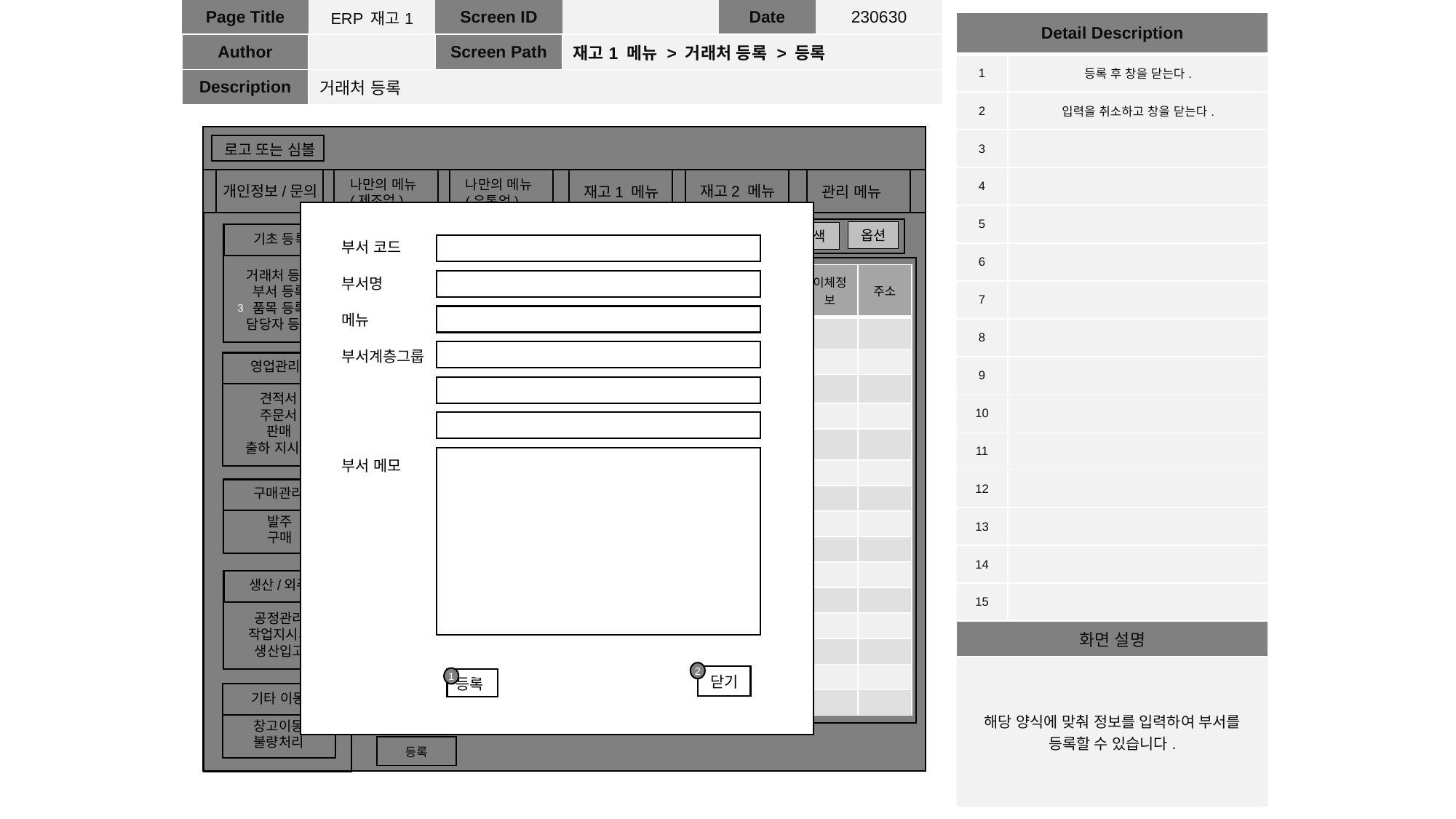

| Page Title | ERP 재고1 | Screen ID |  | Date | 230630 |
| --- | --- | --- | --- | --- | --- |
| Author |  | Screen Path | 재고1 메뉴 > 거래처 등록 > 등록 |  |  |
| Description | 거래처 등록 |  |  |  |  |
| Detail Description |  |
| --- | --- |
| 1 | 등록 후 창을 닫는다. |
| 2 | 입력을 취소하고 창을 닫는다. |
| 3 |  |
| 4 |  |
| 5 |  |
| 6 |  |
| 7 |  |
| 8 |  |
| 9 |  |
| 10 |  |
| 11 |  |
| 12 |  |
| 13 |  |
| 14 |  |
| 15 |  |
| 화면 설명 |  |
| 해당 양식에 맞춰 정보를 입력하여 부서를 등록할 수 있습니다. |  |

로고 또는 심볼

나만의 메뉴(제조업)
나만의 메뉴(유통업)
재고2 메뉴
개인정보/문의
재고1 메뉴
관리 메뉴

옵션

검색
거래처 리스트
거래처 리스트

기초 등록
부서 코드

부서명

메뉴

부서계층그룹

부서 메모

거래처 등록
부서 등록
품목 등록
담당자 등록
|  | 거래처 코드 | 거래 처명 | 대표자명 | 전화번호 | 핸드폰번호 | 검색창내용 | 사용구분 | 이체정보 | 주소 |
| --- | --- | --- | --- | --- | --- | --- | --- | --- | --- |
|  | 0000 |  |  |  |  |  |  |  |  |
|  |  |  |  |  |  |  |  |  |  |
|  |  |  |  |  |  |  |  |  |  |
|  |  |  |  |  |  |  |  |  |  |
|  |  |  |  |  |  |  |  |  |  |
|  |  |  |  |  |  |  |  |  |  |
|  |  |  |  |  |  |  |  |  |  |
|  |  |  |  |  |  |  |  |  |  |
|  |  |  |  |  |  |  |  |  |  |
|  |  |  |  |  |  |  |  |  |  |
|  |  |  |  |  |  |  |  |  |  |
|  |  |  |  |  |  |  |  |  |  |
|  |  |  |  |  |  |  |  |  |  |
|  |  |  |  |  |  |  |  |  |  |
|  |  |  |  |  |  |  |  |  |  |

3

2

영업관리

견적서
주문서
판매
출하 지시서

구매관리
발주
구매

생산/외주
공정관리
작업지시서
생산입고
3
2
1
2
닫기
1

                   등록

기타 이동
창고이동
불량처리
| 등록 |
| --- |